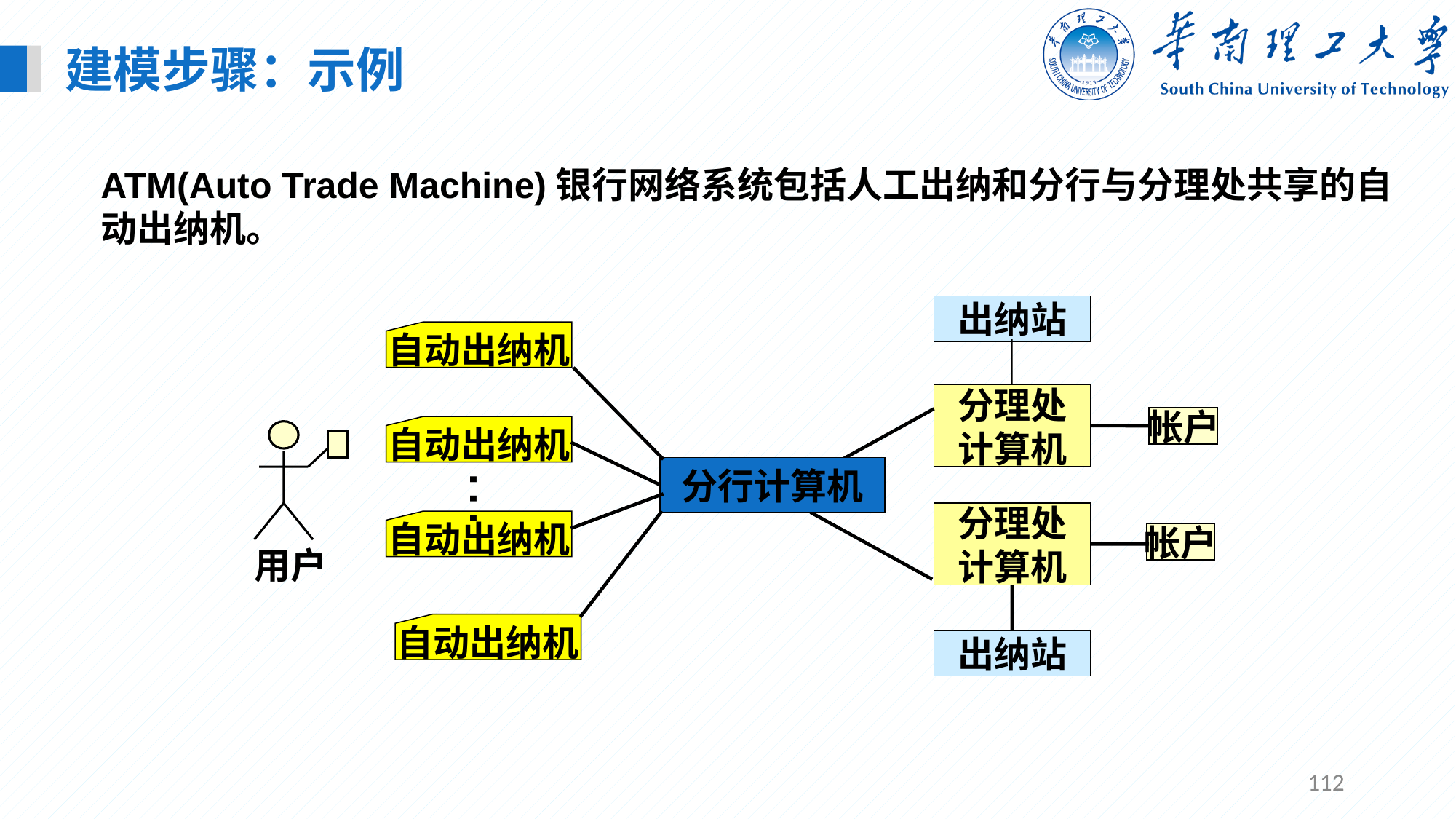

建模步骤：示例
ATM(Auto Trade Machine)银行网络系统包括人工出纳和分行与分理处共享的自动出纳机。
出纳站
自动出纳机

分理处
计算机
帐户

自动出纳机

…
分行计算机

分理处
计算机
自动出纳机

帐户
用户

自动出纳机
出纳站
112